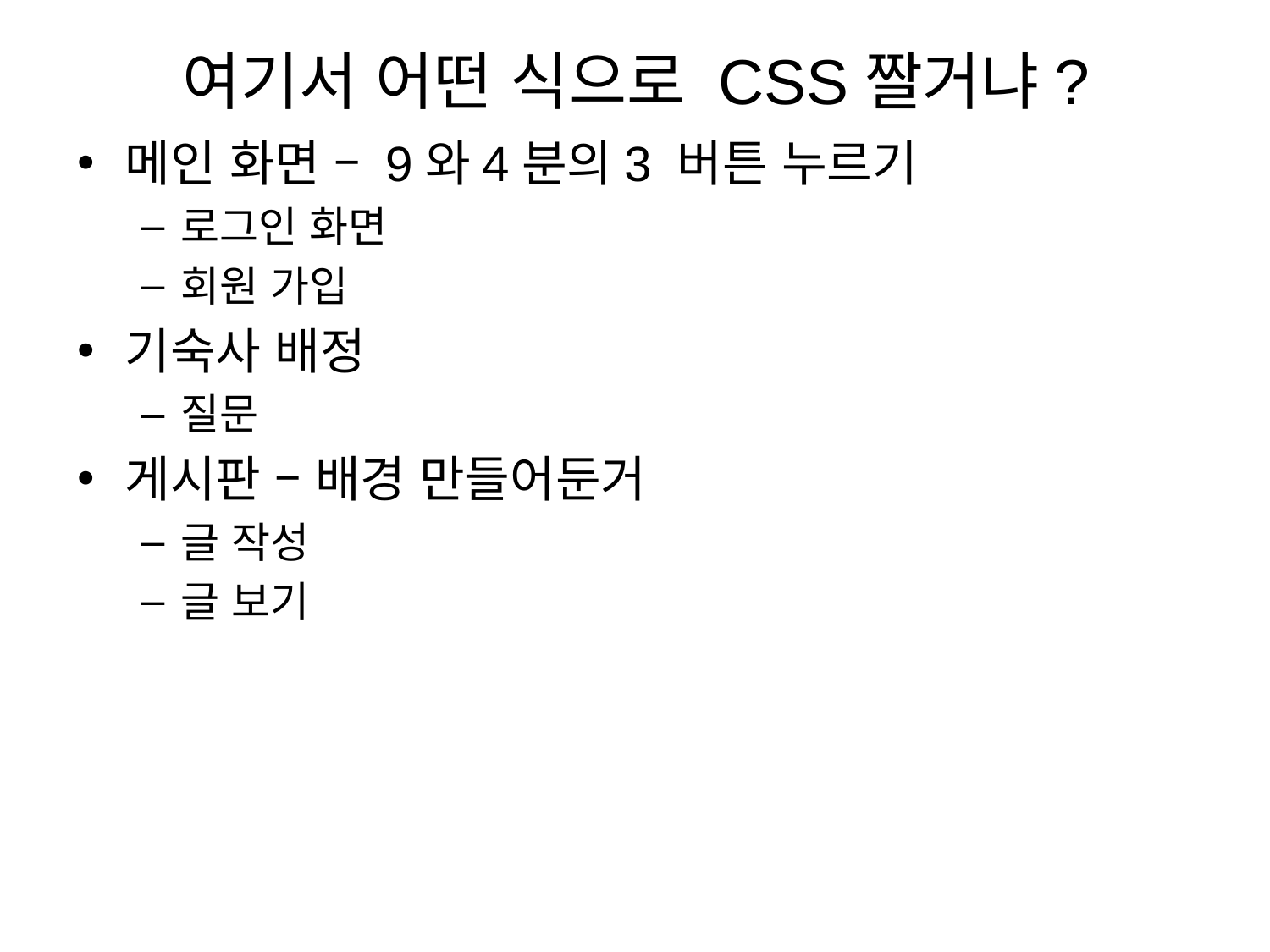

# 여기서 어떤 식으로 CSS짤거냐?
메인 화면 – 9와4분의3 버튼 누르기
로그인 화면
회원 가입
기숙사 배정
질문
게시판 – 배경 만들어둔거
글 작성
글 보기